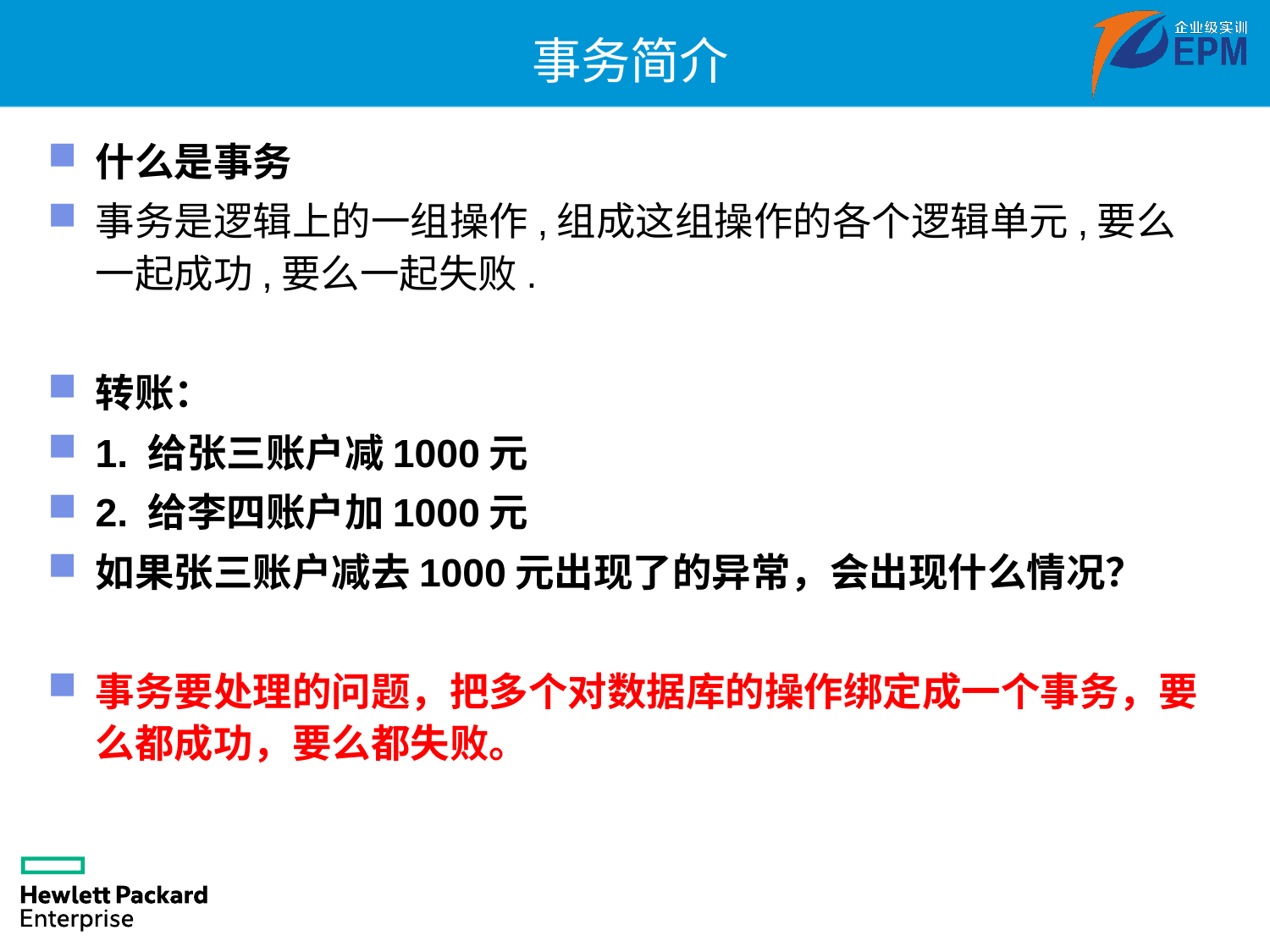

# 事务简介
什么是事务
事务是逻辑上的一组操作,组成这组操作的各个逻辑单元,要么一起成功,要么一起失败.

转账：
1. 给张三账户减1000元
2. 给李四账户加1000元
如果张三账户减去1000元出现了的异常，会出现什么情况？

事务要处理的问题，把多个对数据库的操作绑定成一个事务，要么都成功，要么都失败。